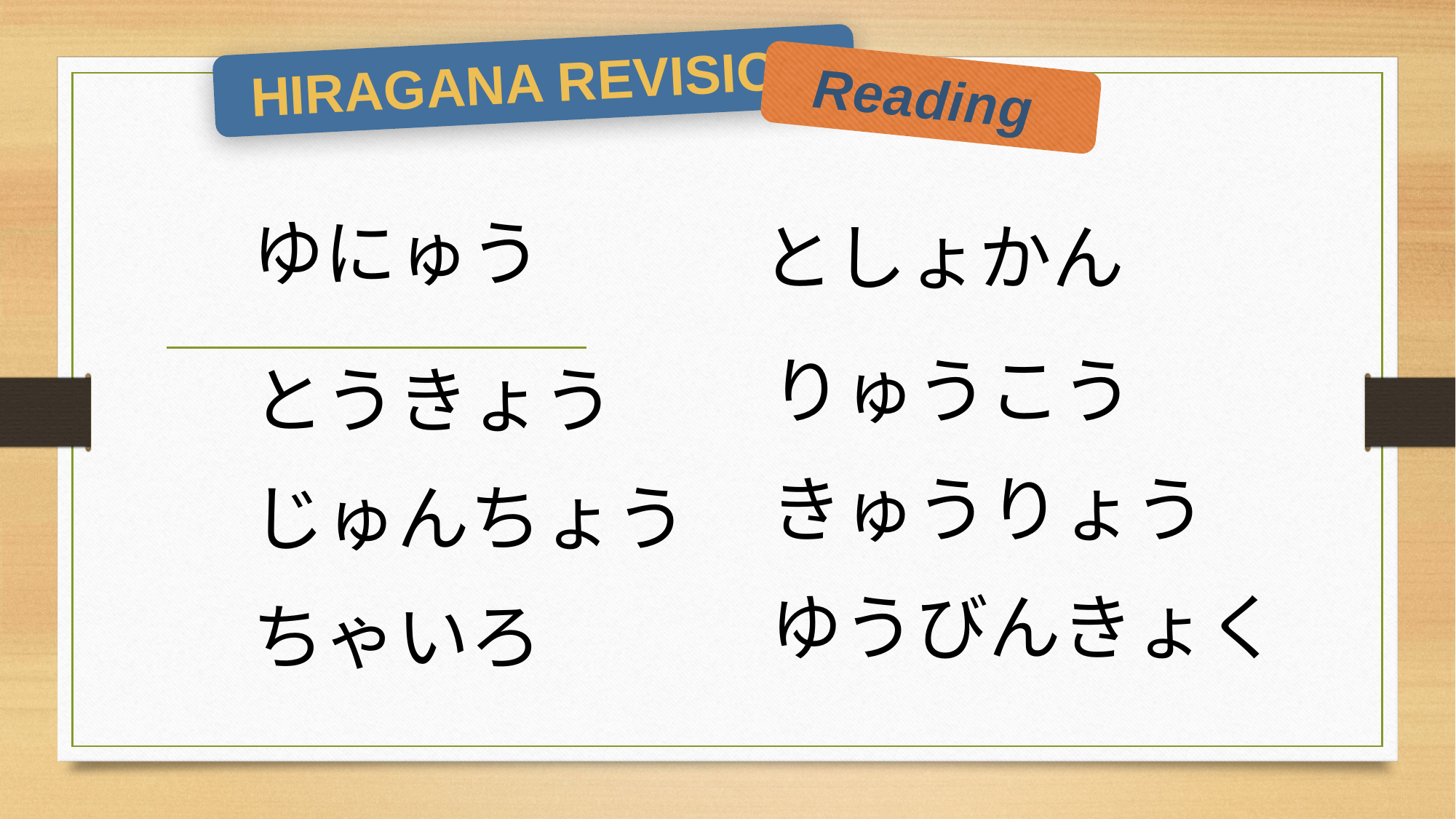

HIRAGANA REVISION
Reading
ゆにゅう
としょかん
りゅうこう
とうきょう
きゅうりょう
じゅんちょう
ゆうびんきょく
ちゃいろ